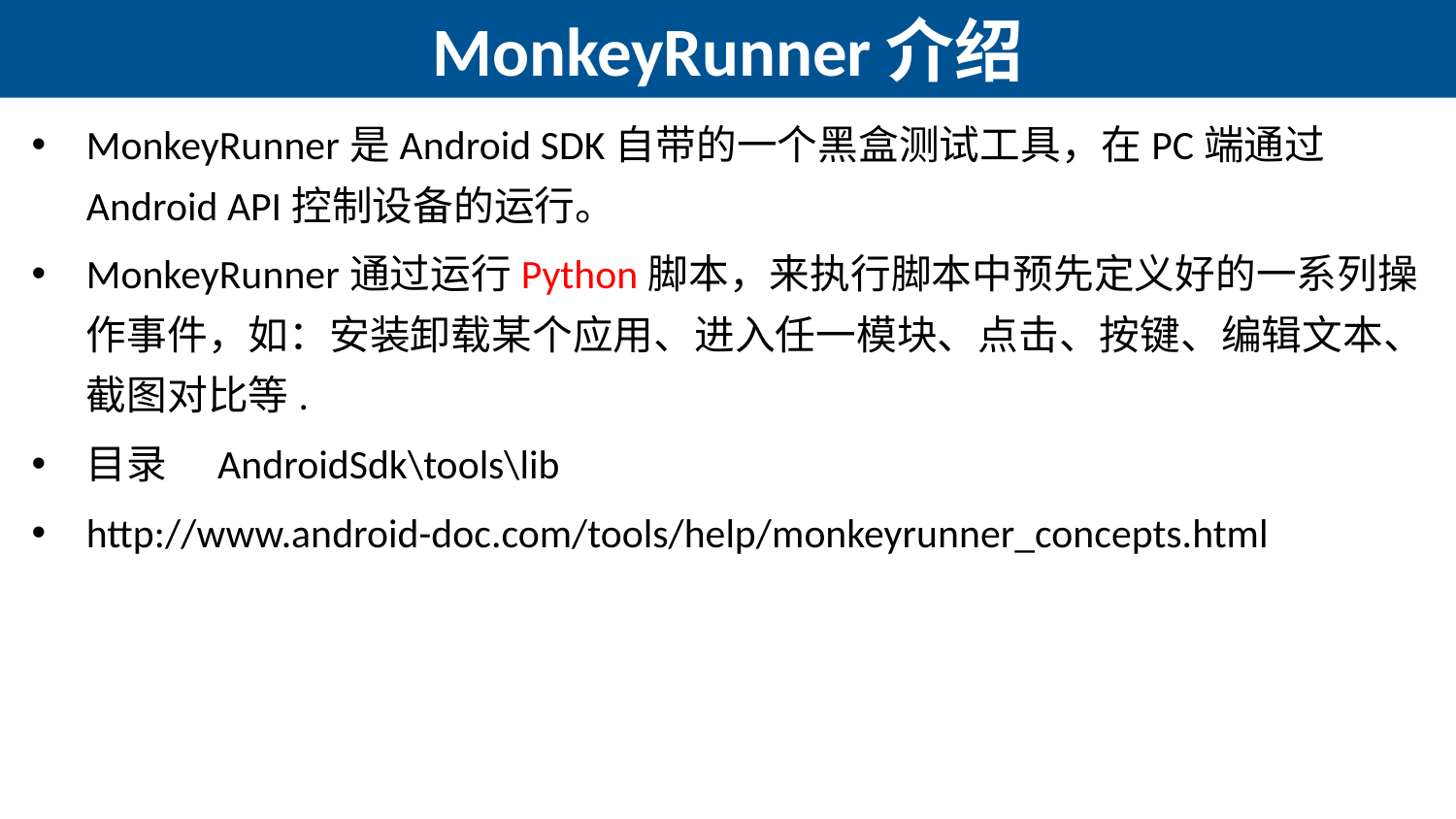

# MonkeyRunner介绍
MonkeyRunner是Android SDK自带的一个黑盒测试工具，在PC端通过Android API控制设备的运行。
MonkeyRunner通过运行Python脚本，来执行脚本中预先定义好的一系列操作事件，如：安装卸载某个应用、进入任一模块、点击、按键、编辑文本、截图对比等.
目录　AndroidSdk\tools\lib
http://www.android-doc.com/tools/help/monkeyrunner_concepts.html